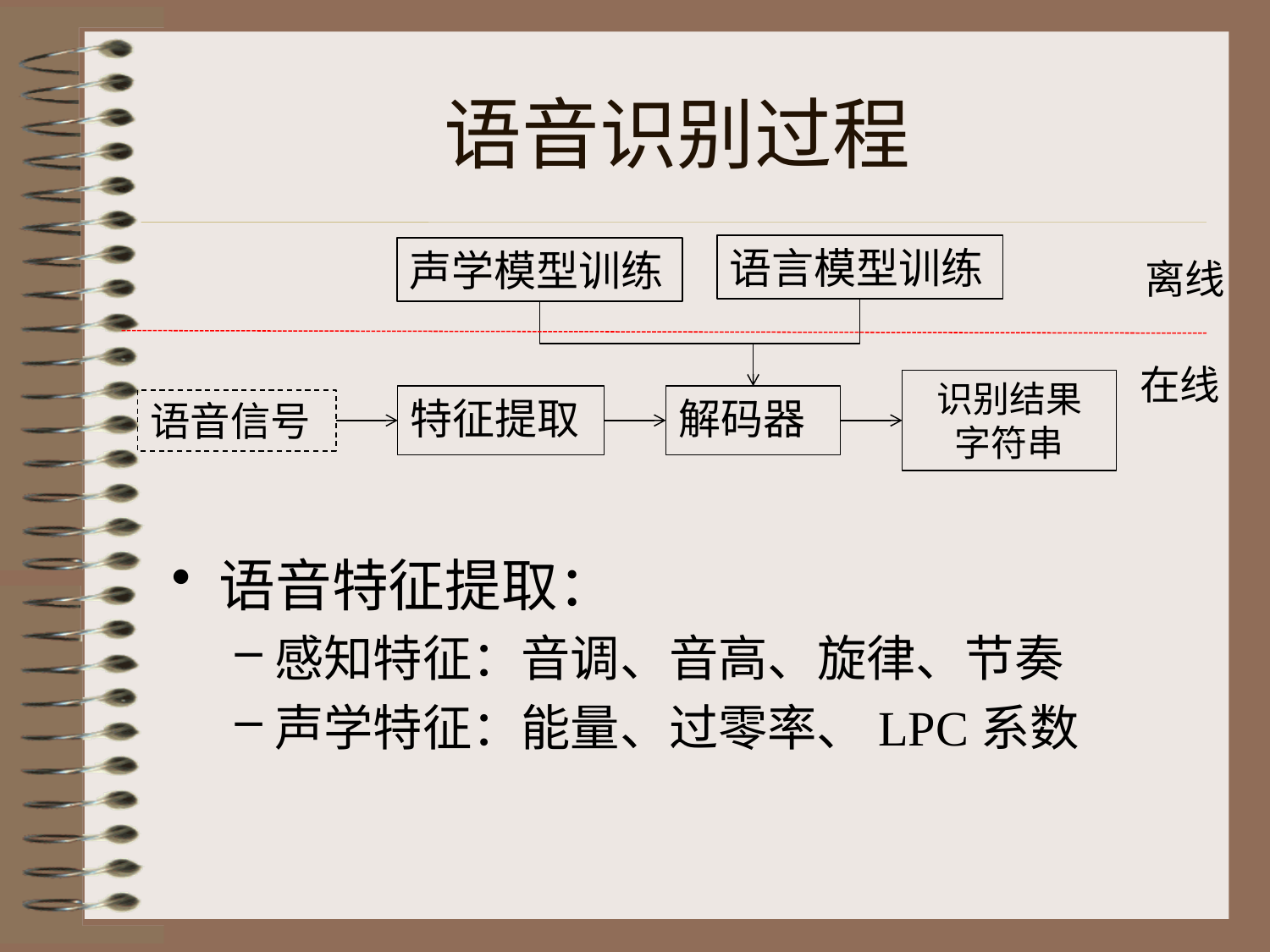

# 语音识别过程
语言模型训练
声学模型训练
离线
在线
识别结果
字符串
特征提取
解码器
语音信号
语音特征提取：
感知特征：音调、音高、旋律、节奏
声学特征：能量、过零率、LPC系数